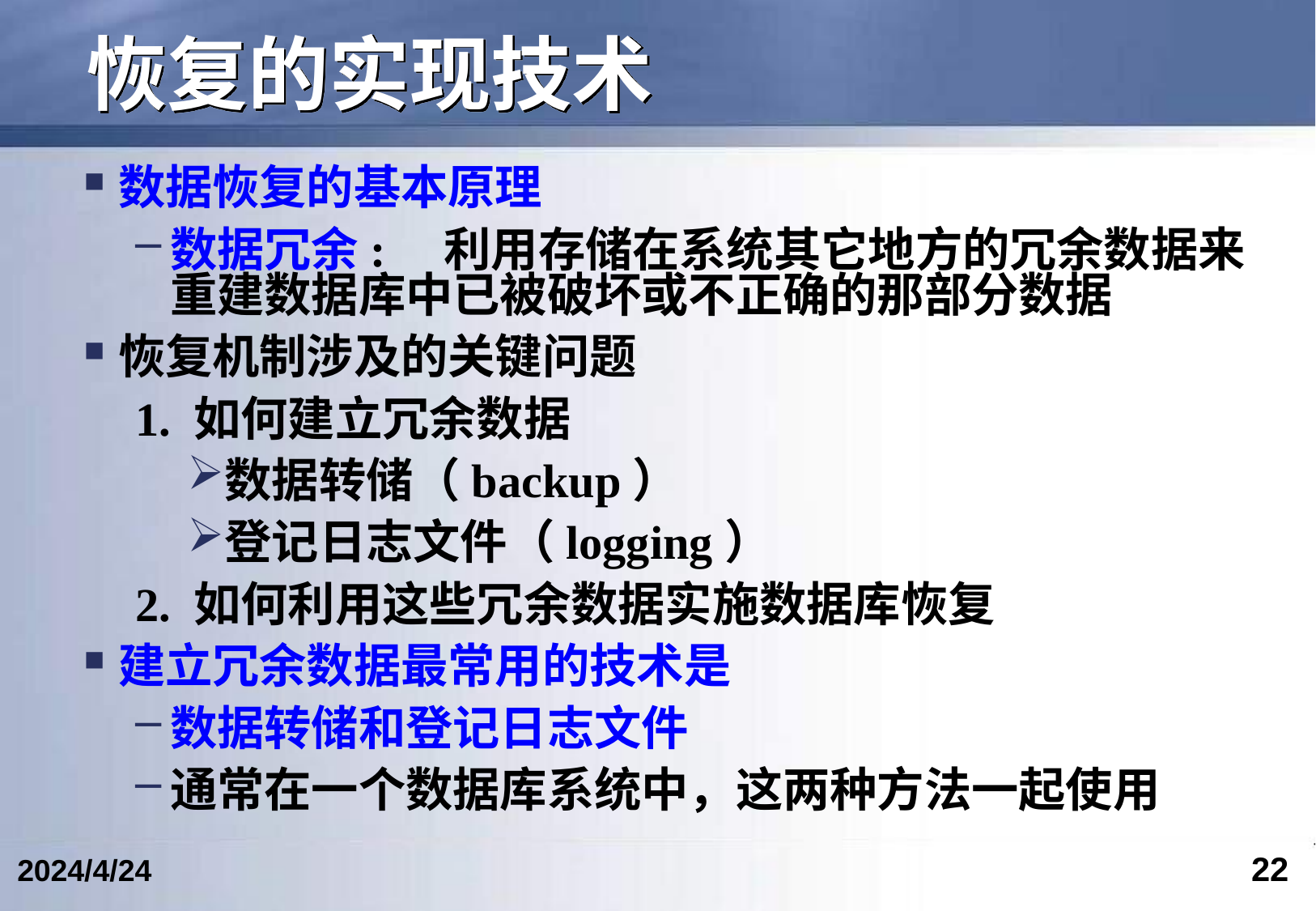

# 恢复的实现技术
数据恢复的基本原理
数据冗余:    利用存储在系统其它地方的冗余数据来重建数据库中已被破坏或不正确的那部分数据
恢复机制涉及的关键问题
1. 如何建立冗余数据
数据转储（backup）
登记日志文件（logging）
2. 如何利用这些冗余数据实施数据库恢复
建立冗余数据最常用的技术是
数据转储和登记日志文件
通常在一个数据库系统中，这两种方法一起使用
22
2024/4/24